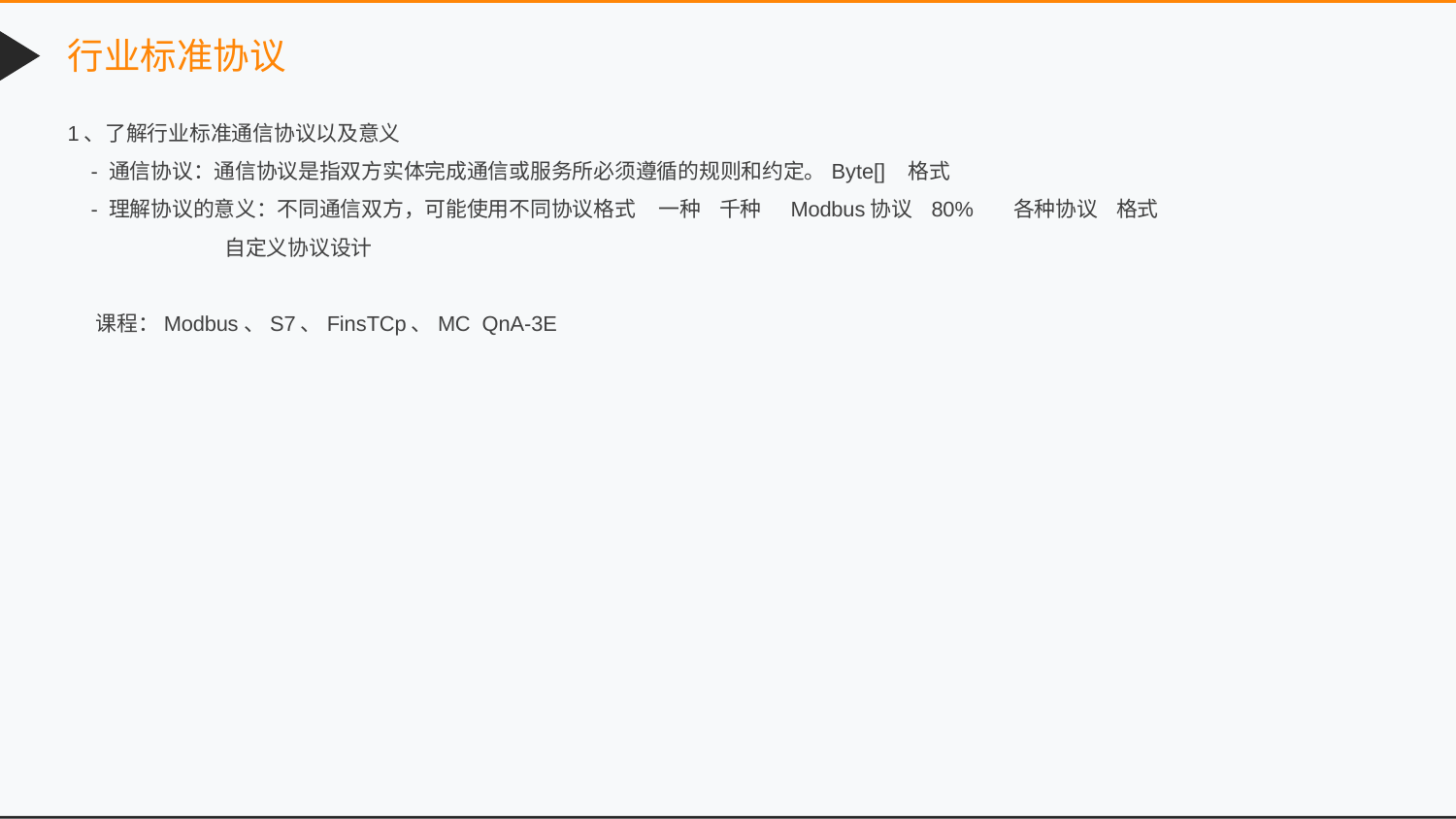

行业标准协议
1、了解行业标准通信协议以及意义
    - 通信协议：通信协议是指双方实体完成通信或服务所必须遵循的规则和约定。Byte[]   格式
    - 理解协议的意义：不同通信双方，可能使用不同协议格式     一种    千种     Modbus协议   80%      各种协议    格式
                                 自定义协议设计

     课程：Modbus、S7、FinsTCp、MC  QnA-3E